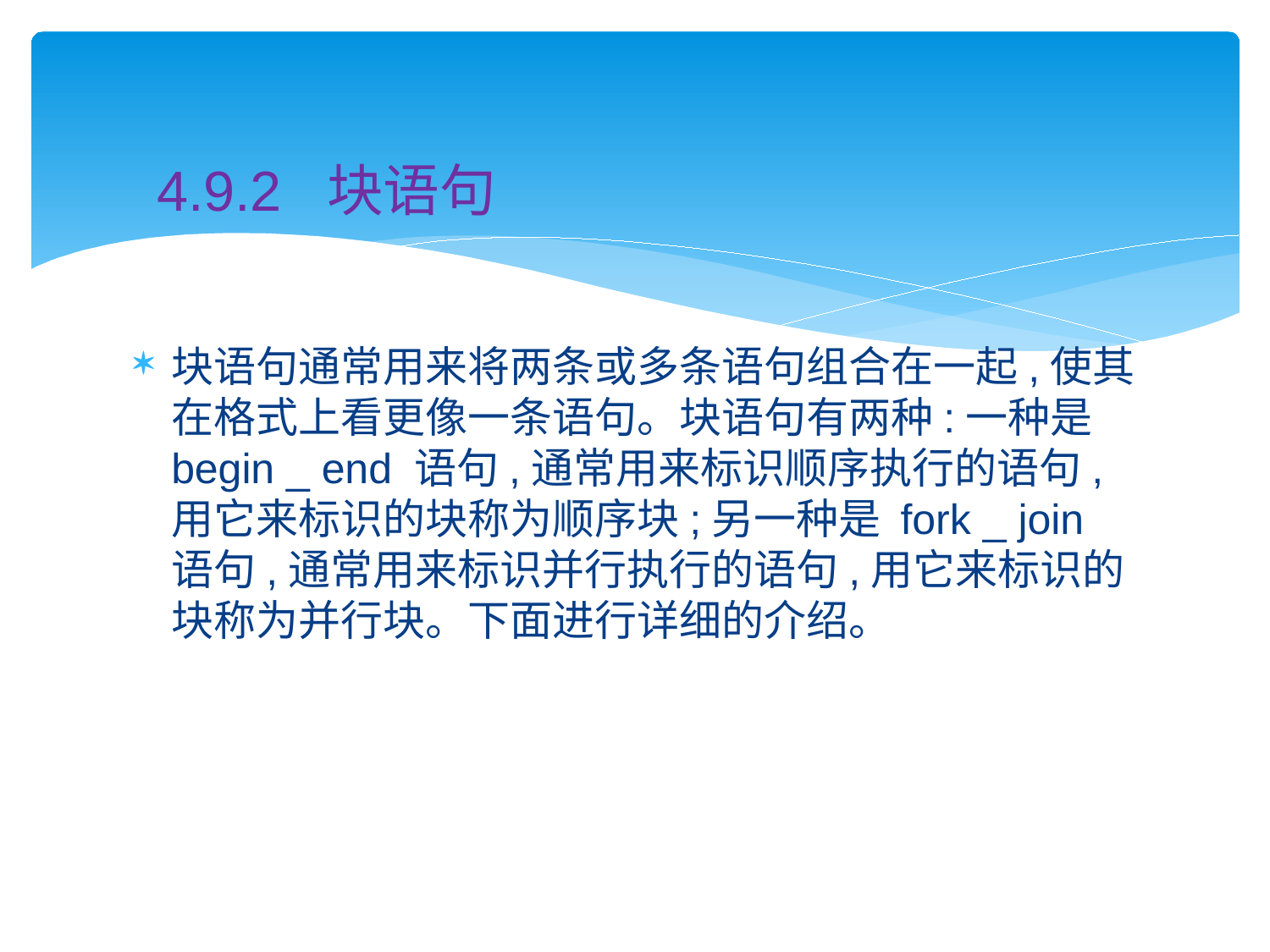

# 4.9.2  块语句
块语句通常用来将两条或多条语句组合在一起,使其在格式上看更像一条语句。块语句有两种:一种是 begin _ end 语句,通常用来标识顺序执行的语句,用它来标识的块称为顺序块;另一种是 fork _ join 语句,通常用来标识并行执行的语句,用它来标识的块称为并行块。下面进行详细的介绍。